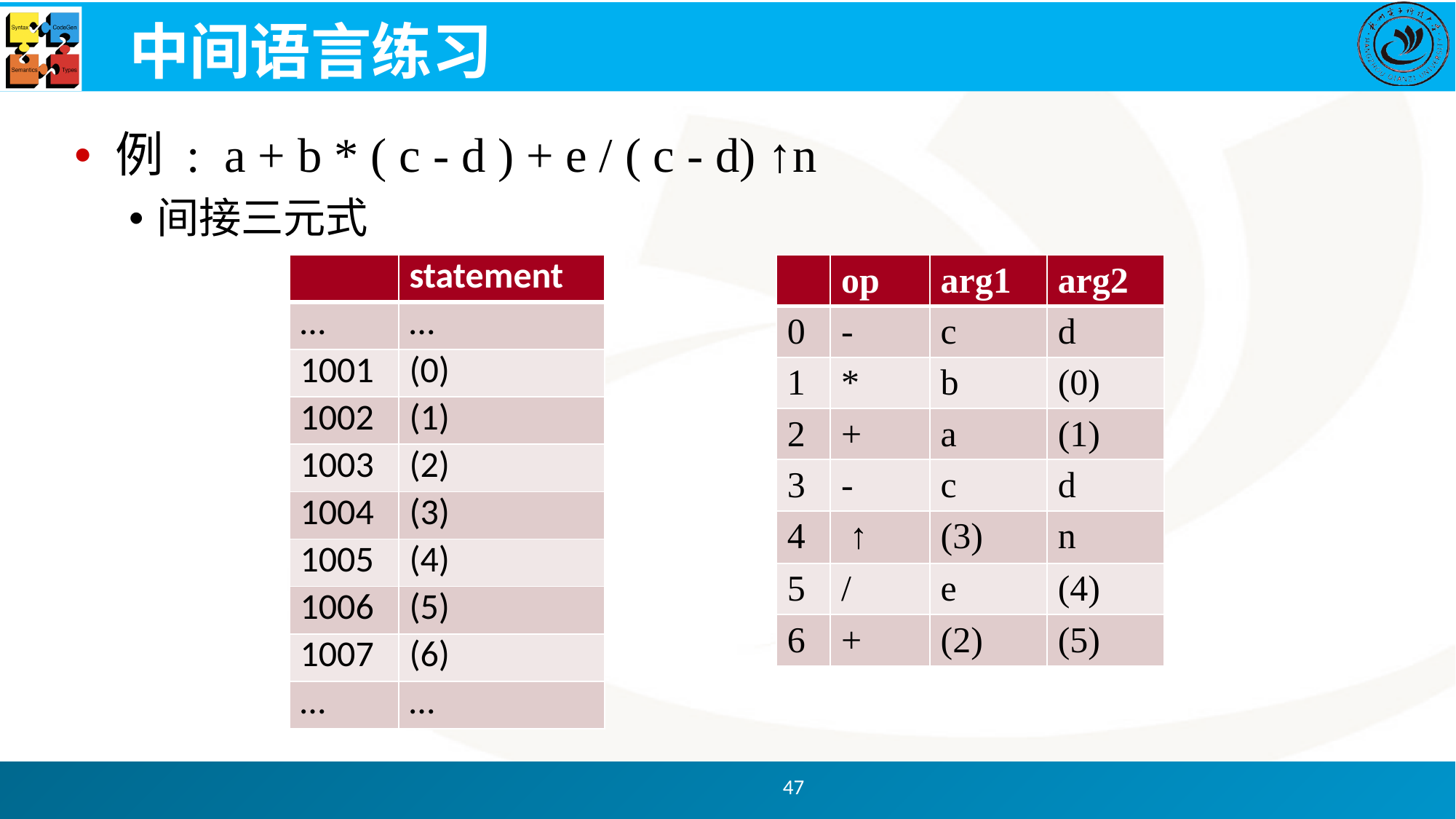

# 中间语言练习
例 :  a + b * ( c - d ) + e / ( c - d) ↑n
间接三元式
|  | statement |
| --- | --- |
| … | … |
| 1001 | (0) |
| 1002 | (1) |
| 1003 | (2) |
| 1004 | (3) |
| 1005 | (4) |
| 1006 | (5) |
| 1007 | (6) |
| … | … |
|  | op | arg1 | arg2 |
| --- | --- | --- | --- |
| 0 | - | c | d |
| 1 | \* | b | (0) |
| 2 | + | a | (1) |
| 3 | - | c | d |
| 4 | ↑ | (3) | n |
| 5 | / | e | (4) |
| 6 | + | (2) | (5) |
|  | op | arg1 | arg2 |
| --- | --- | --- | --- |
| 0 | - | c | d |
| 1 | \* | b | (0) |
| 2 | + | a | (1) |
| 3 | ↑ | (0) | n |
| 4 | / | e | (3) |
| 5 | + | (2) | (4) |
47